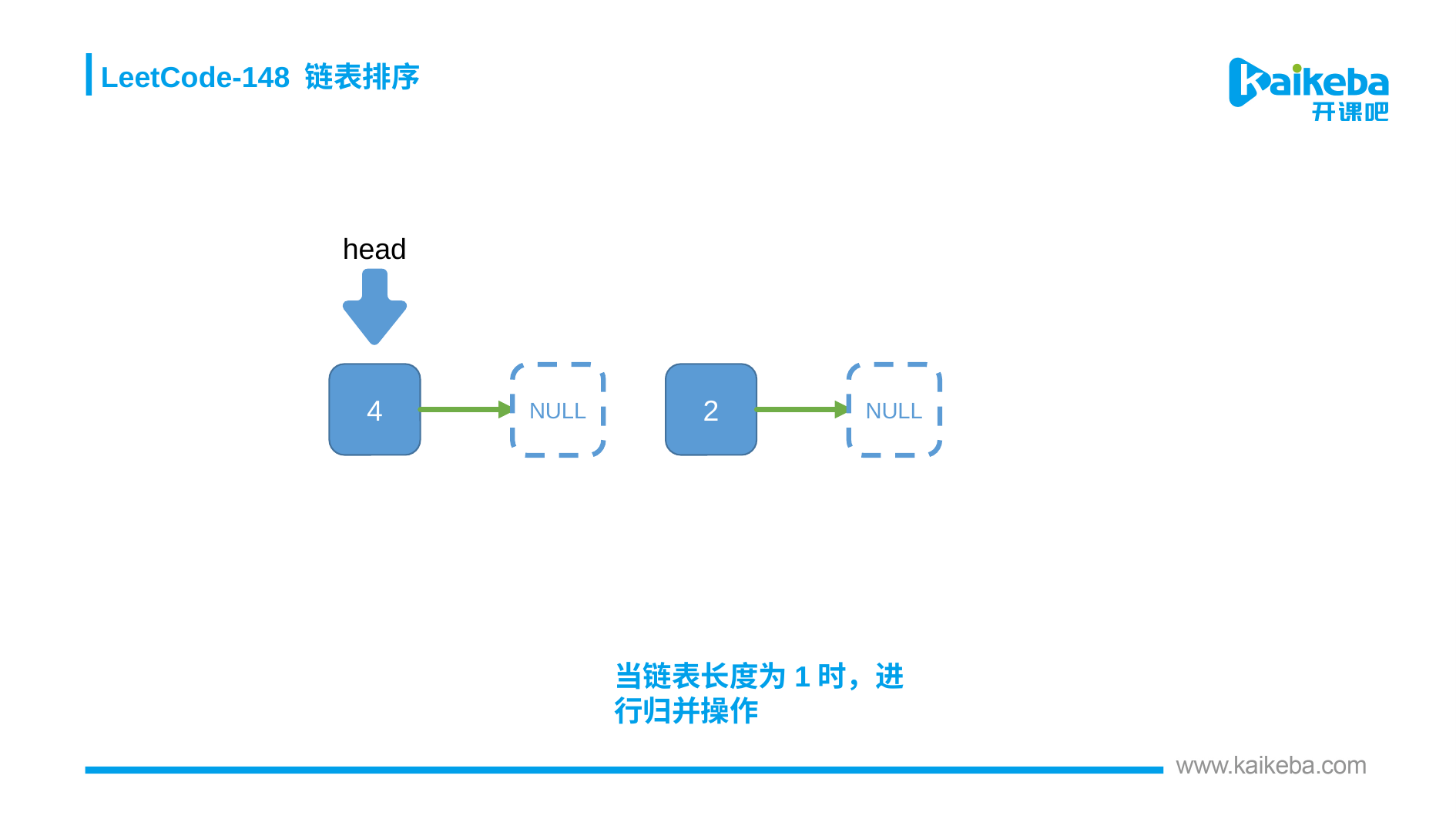

LeetCode-148 链表排序
head

4
2
NULL
NULL
当链表长度为1时，进行归并操作